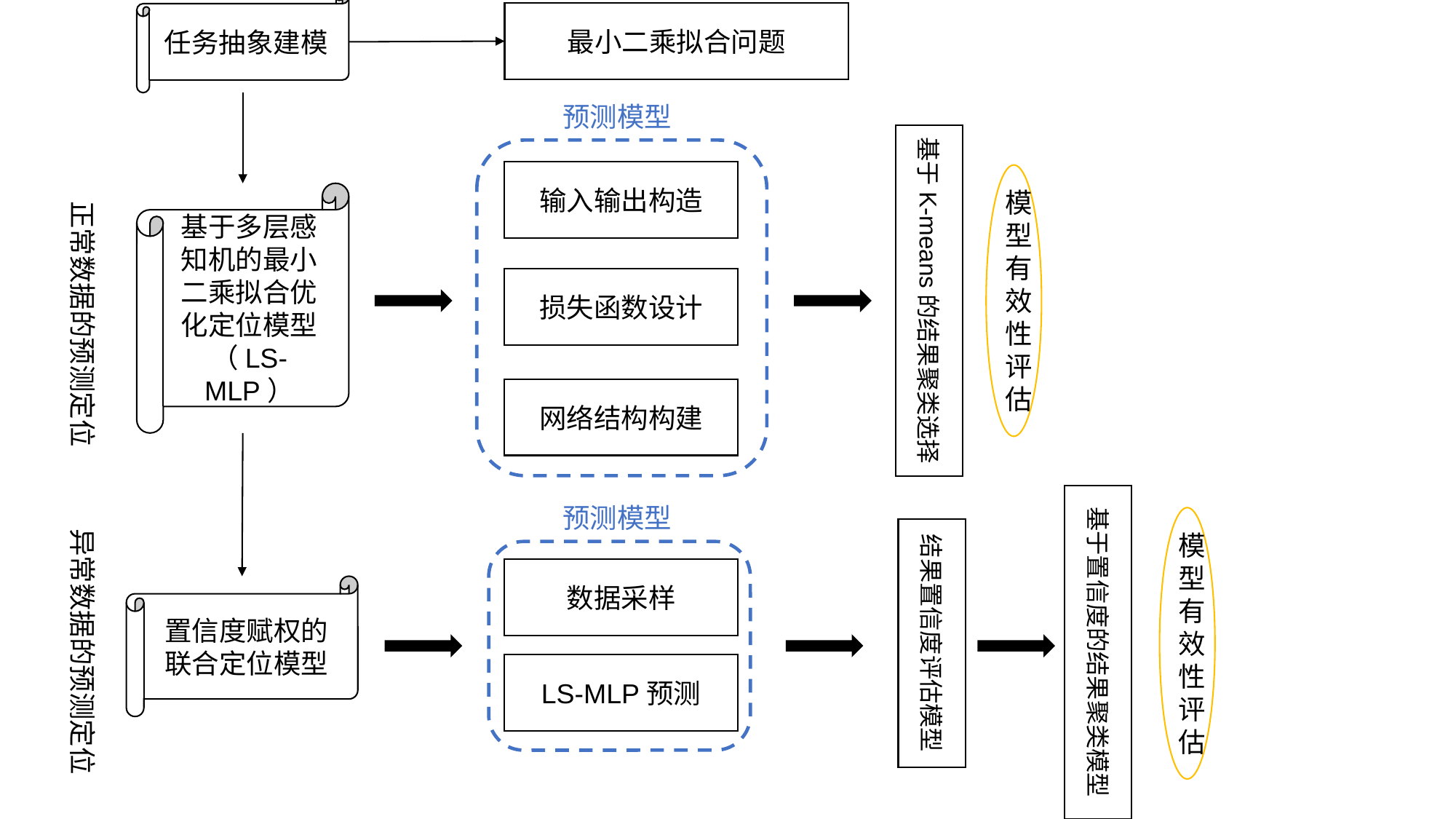

任务抽象建模
最小二乘拟合问题
预测模型
基于K-means的结果聚类选择

输入输出构造
模型有效性评估
基于多层感知机的最小二乘拟合优化定位模型（LS-MLP）
正常数据的预测定位
损失函数设计

网络结构构建
基于置信度的结果聚类模型
预测模型
模型有效性评估
异常数据的预测定位
结果置信度评估模型

数据采样
置信度赋权的联合定位模型

LS-MLP预测